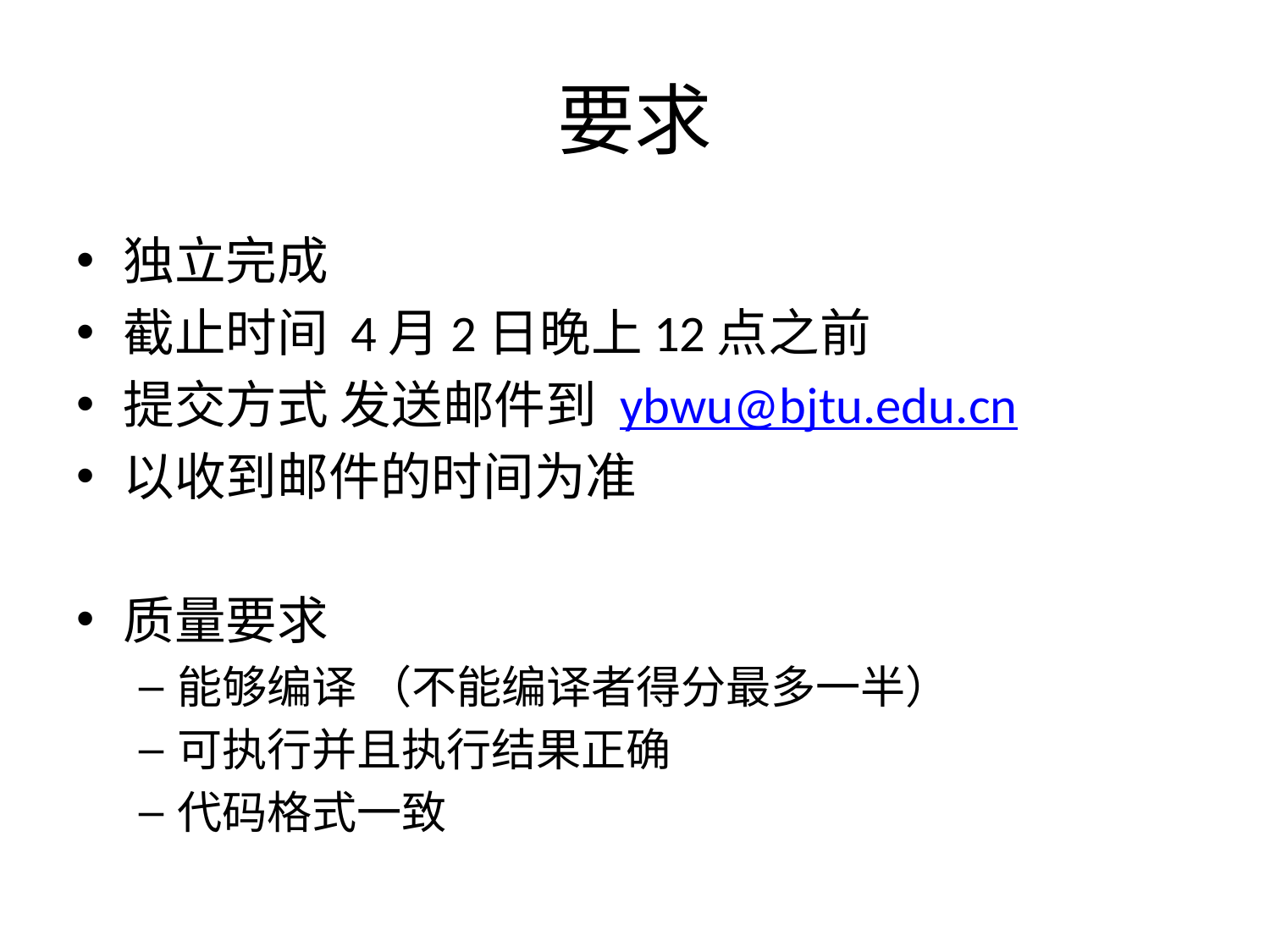

# 要求
独立完成
截止时间 4月2日晚上12点之前
提交方式 发送邮件到 ybwu@bjtu.edu.cn
以收到邮件的时间为准

质量要求
能够编译 （不能编译者得分最多一半）
可执行并且执行结果正确
代码格式一致